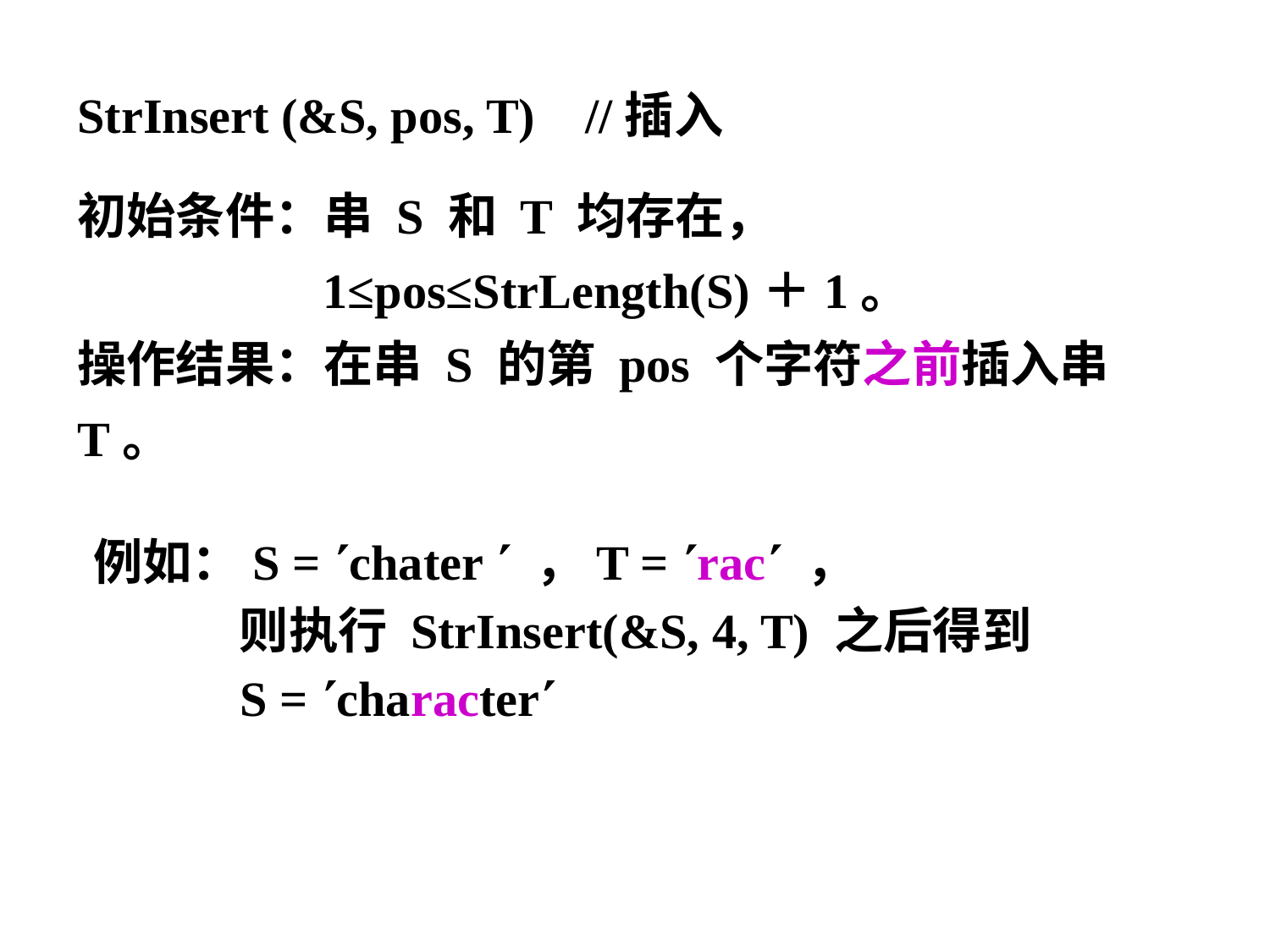

StrInsert (&S, pos, T)	//插入
初始条件：串 S 和 T 均存在，
                    1≤pos≤StrLength(S)＋1。
操作结果：在串 S 的第 pos 个字符之前插入串T。
例如：S = ′chater ′ ，T = ′rac′ ，
            则执行 StrInsert(&S, 4, T) 之后得到
            S = ′character′